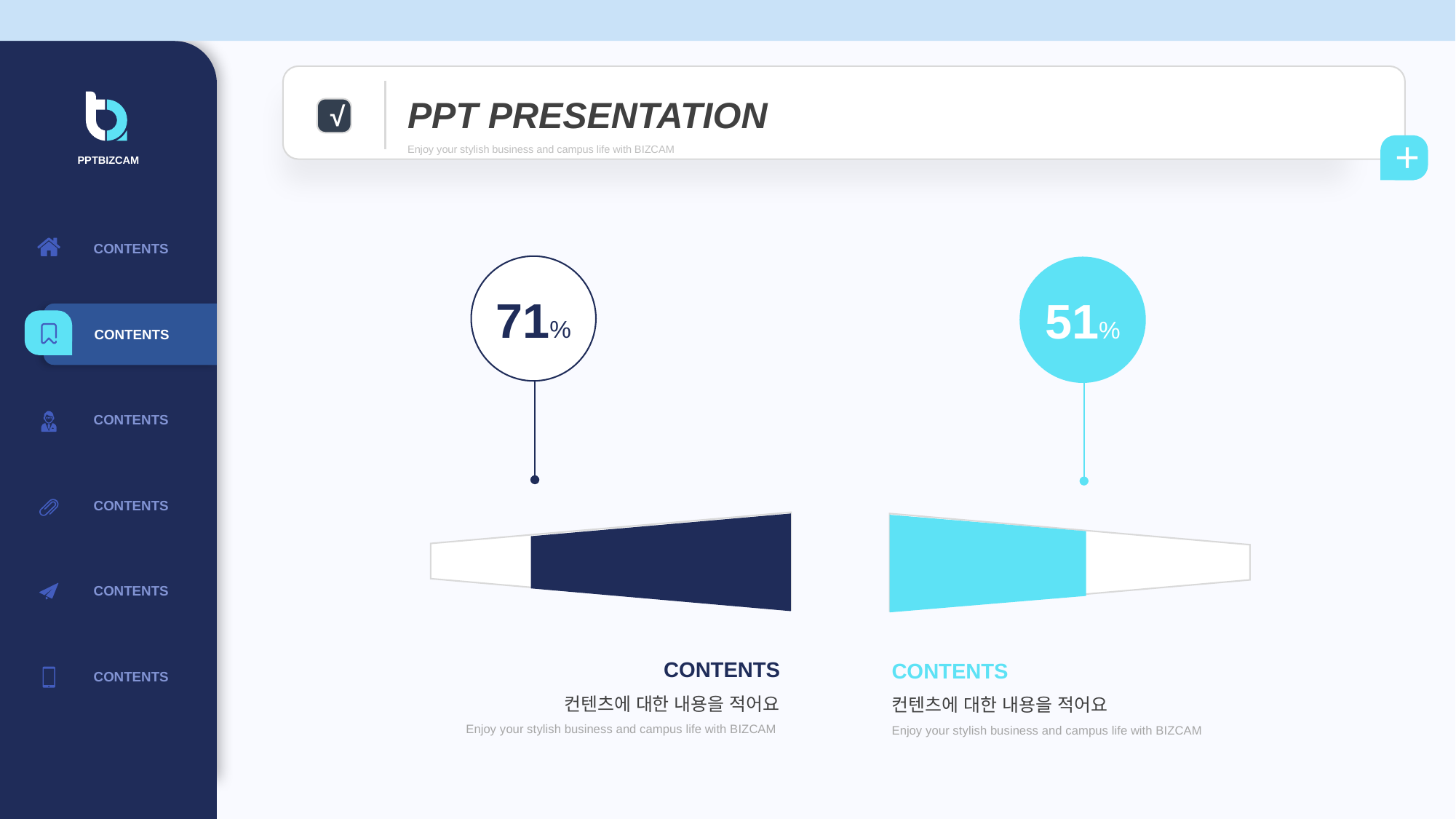

PPT PRESENTATION
Enjoy your stylish business and campus life with BIZCAM

√
+

PPTBIZCAM
| CONTENTS |
| --- |
| CONTENTS |
| CONTENTS |
| CONTENTS |
| CONTENTS |
| CONTENTS |

71%
51%
CONTENTS

CONTENTS
컨텐츠에 대한 내용을 적어요
Enjoy your stylish business and campus life with BIZCAM
CONTENTS
컨텐츠에 대한 내용을 적어요
Enjoy your stylish business and campus life with BIZCAM